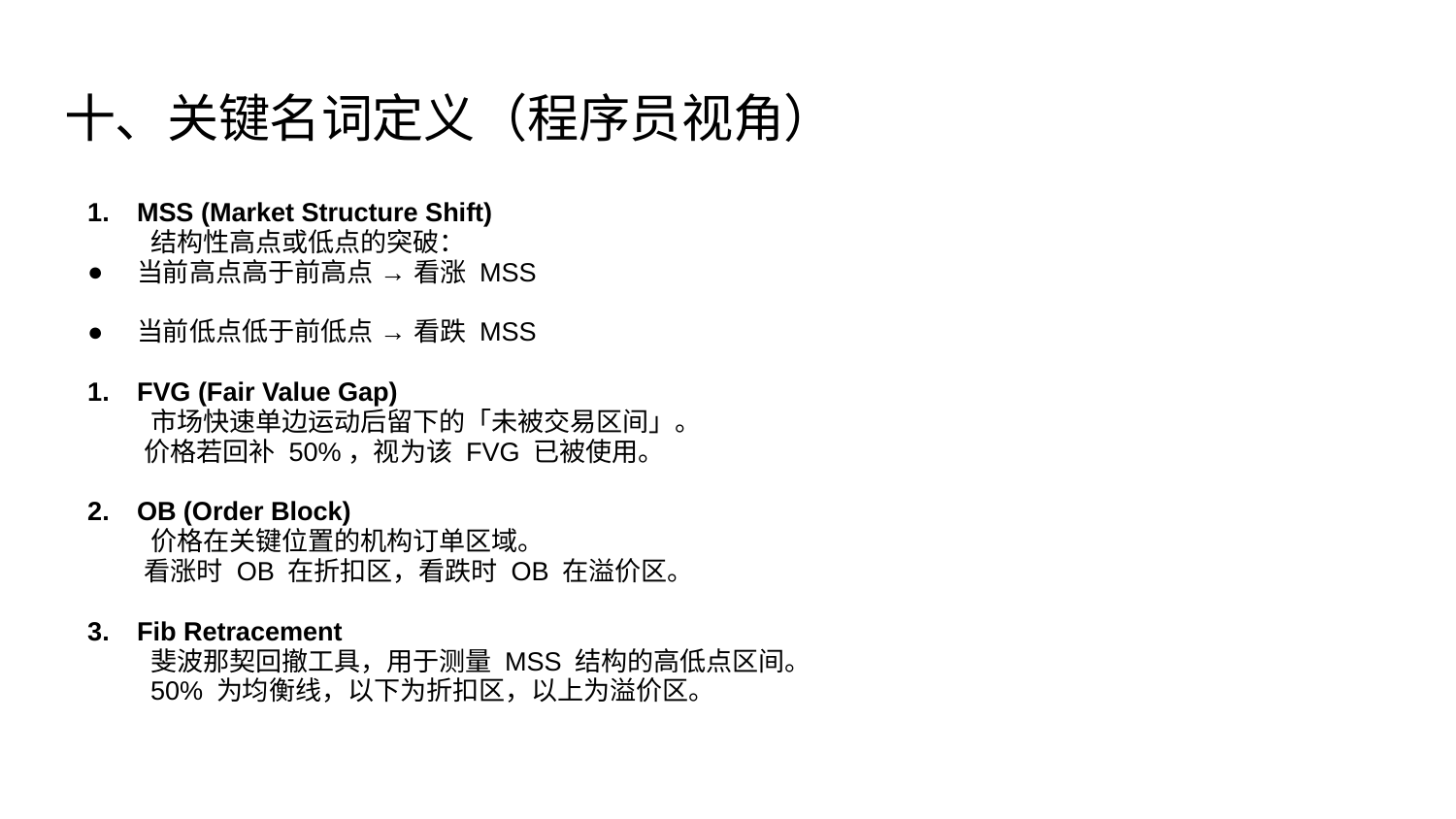

# 十、关键名词定义（程序员视角）
MSS (Market Structure Shift)
 结构性高点或低点的突破：
当前高点高于前高点 → 看涨 MSS
当前低点低于前低点 → 看跌 MSS
FVG (Fair Value Gap)
 市场快速单边运动后留下的「未被交易区间」。
 价格若回补 50%，视为该 FVG 已被使用。
OB (Order Block)
 价格在关键位置的机构订单区域。
 看涨时 OB 在折扣区，看跌时 OB 在溢价区。
Fib Retracement
 斐波那契回撤工具，用于测量 MSS 结构的高低点区间。
 50% 为均衡线，以下为折扣区，以上为溢价区。